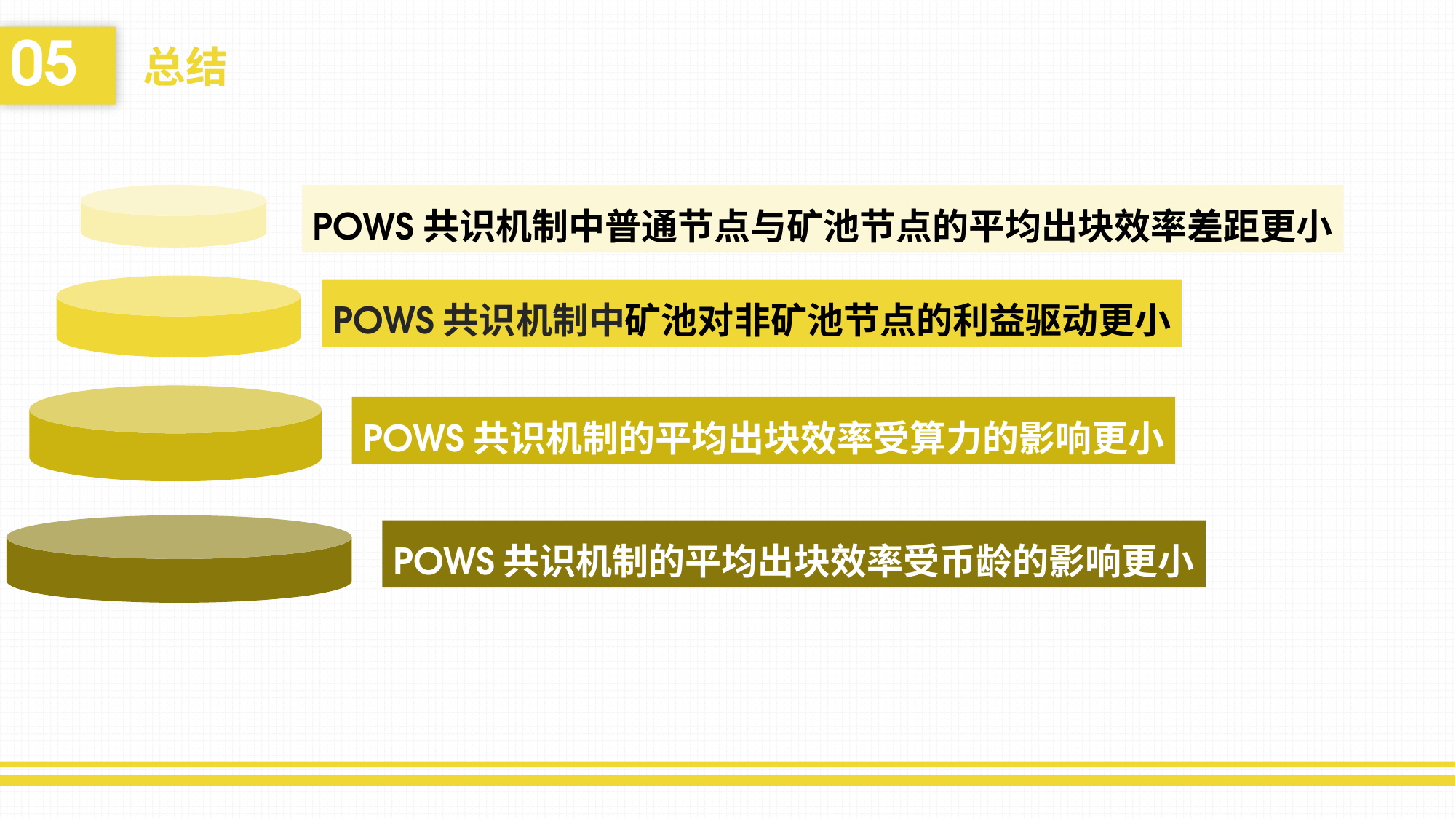

05
总结

POWS共识机制中普通节点与矿池节点的平均出块效率差距更小

POWS共识机制中矿池对非矿池节点的利益驱动更小

POWS共识机制的平均出块效率受算力的影响更小

POWS共识机制的平均出块效率受币龄的影响更小